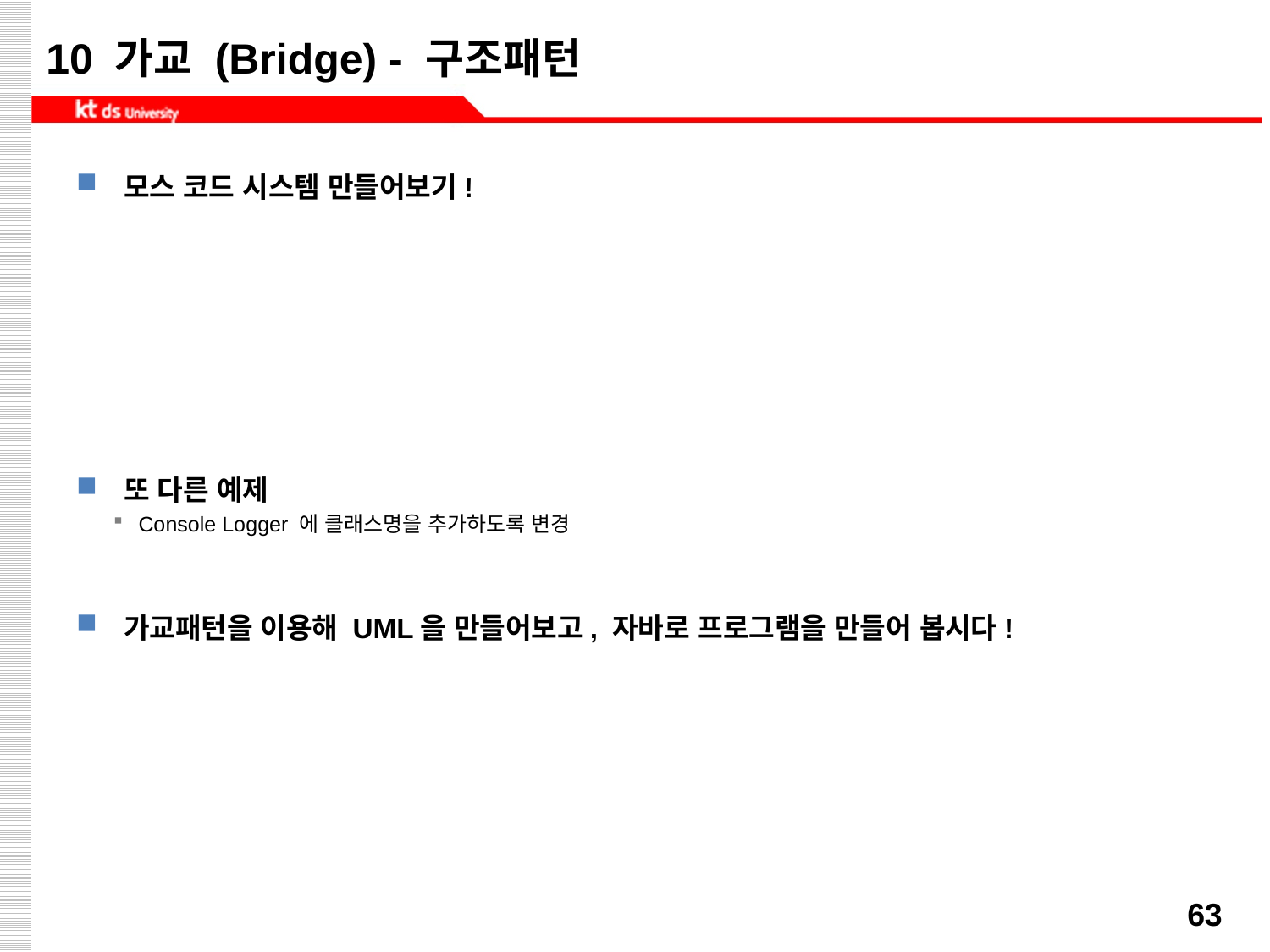

# 10 가교 (Bridge) - 구조패턴
모스 코드 시스템 만들어보기!

또 다른 예제
Console Logger 에 클래스명을 추가하도록 변경

가교패턴을 이용해 UML을 만들어보고, 자바로 프로그램을 만들어 봅시다!